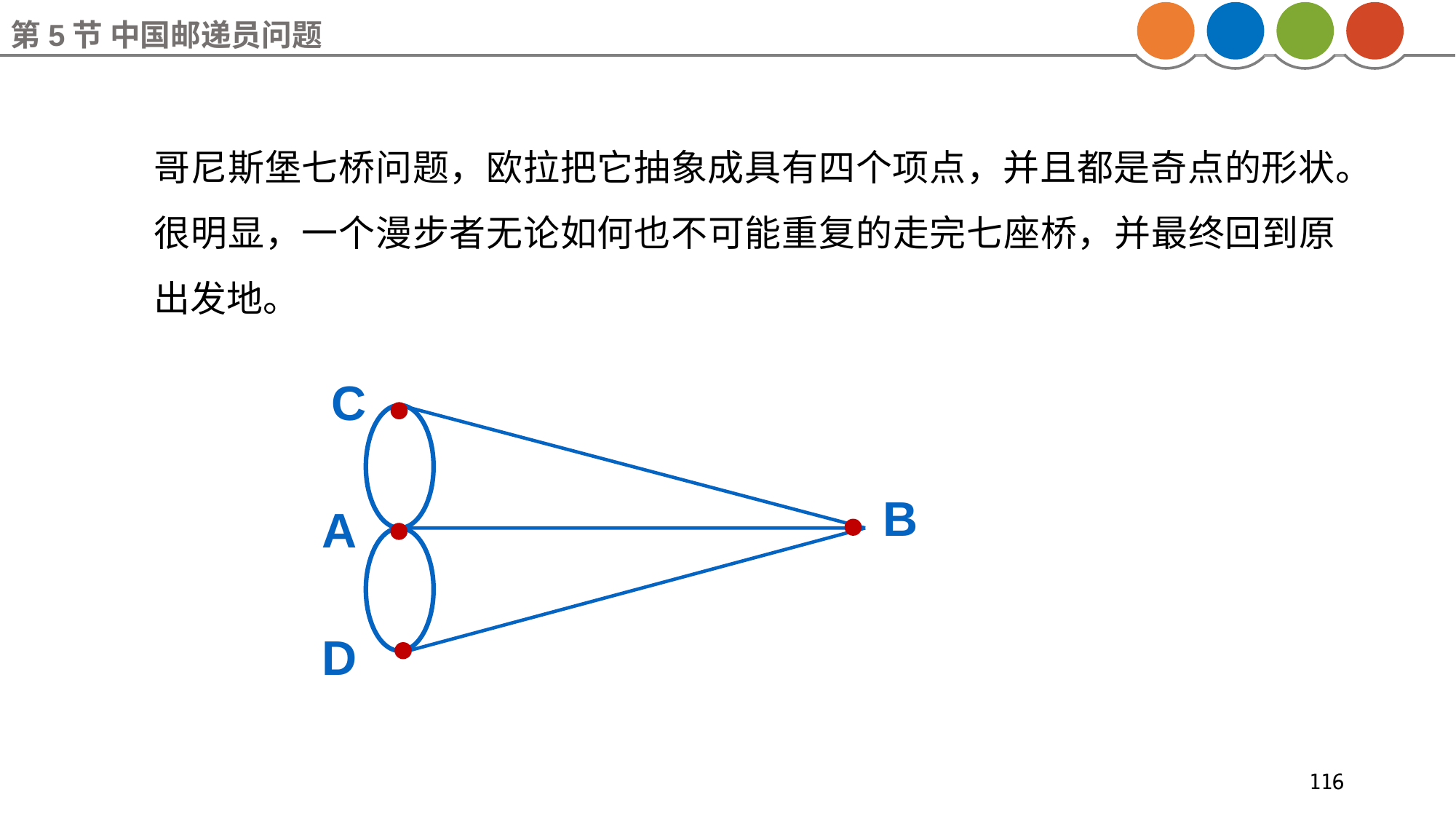

第5节 中国邮递员问题
哥尼斯堡七桥问题，欧拉把它抽象成具有四个项点，并且都是奇点的形状。
很明显，一个漫步者无论如何也不可能重复的走完七座桥，并最终回到原出发地。

C

B
A

D

116